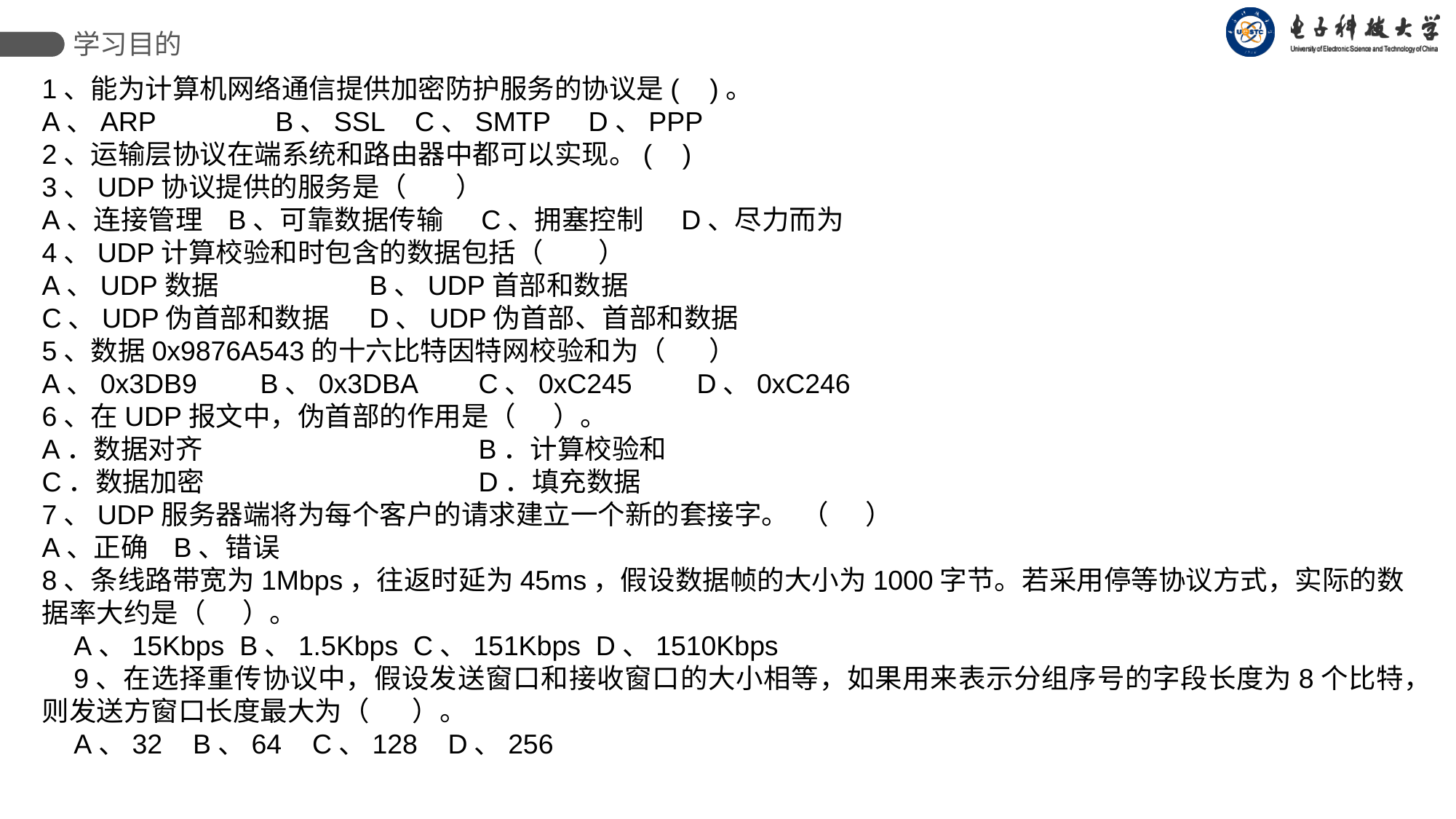

学习目的
1、能为计算机网络通信提供加密防护服务的协议是(    )。
A、ARP	  B、SSL    C、SMTP     D、PPP
2、运输层协议在端系统和路由器中都可以实现。(    )
3、UDP协议提供的服务是（        ）
A、连接管理   B、可靠数据传输     C、拥塞控制     D、尽力而为
4、UDP计算校验和时包含的数据包括（         ）
A、UDP数据  		B、UDP首部和数据
C、UDP伪首部和数据 	D、UDP伪首部、首部和数据
5、数据0x9876A543的十六比特因特网校验和为（       ）
A、0x3DB9	B、0x3DBA	C、0xC245	D、0xC246
6、在UDP报文中，伪首部的作用是（      ）。
A．数据对齐			B．计算校验和
C．数据加密			D．填充数据
7、UDP服务器端将为每个客户的请求建立一个新的套接字。  （      ）
A、正确   B、错误
8、条线路带宽为1Mbps，往返时延为45ms，假设数据帧的大小为1000字节。若采用停等协议方式，实际的数据率大约是（      ）。
A、15Kbps  B、1.5Kbps  C、151Kbps  D、1510Kbps
9、在选择重传协议中，假设发送窗口和接收窗口的大小相等，如果用来表示分组序号的字段长度为8个比特，则发送方窗口长度最大为（       ）。
A、32    B、64    C、128    D、256